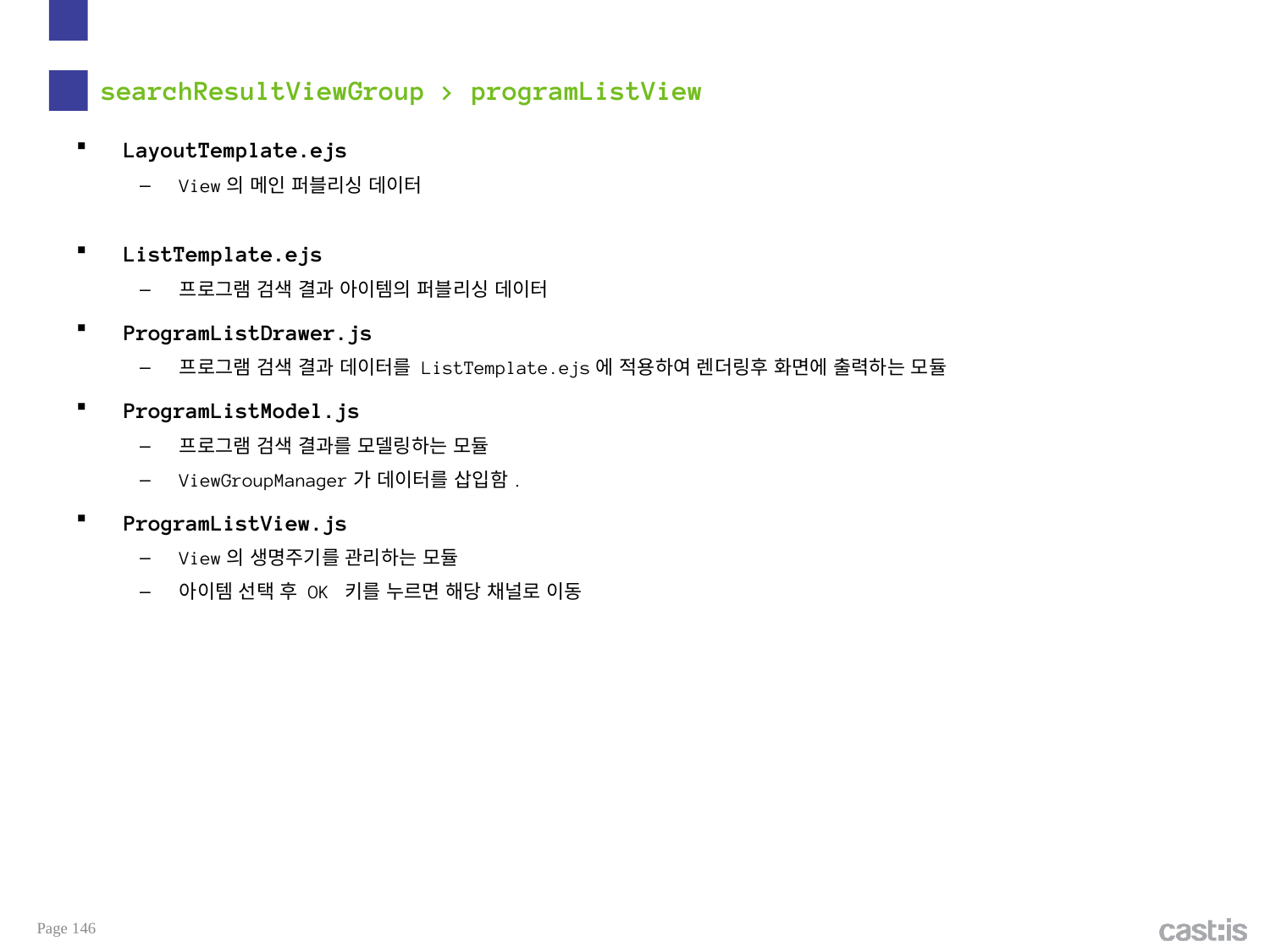

# searchResultViewGroup > programListView
LayoutTemplate.ejs
View의 메인 퍼블리싱 데이터

ListTemplate.ejs
프로그램 검색 결과 아이템의 퍼블리싱 데이터

ProgramListDrawer.js
프로그램 검색 결과 데이터를 ListTemplate.ejs에 적용하여 렌더링후 화면에 출력하는 모듈

ProgramListModel.js
프로그램 검색 결과를 모델링하는 모듈
ViewGroupManager가 데이터를 삽입함.

ProgramListView.js
View의 생명주기를 관리하는 모듈
아이템 선택 후 OK 키를 누르면 해당 채널로 이동

Page 146